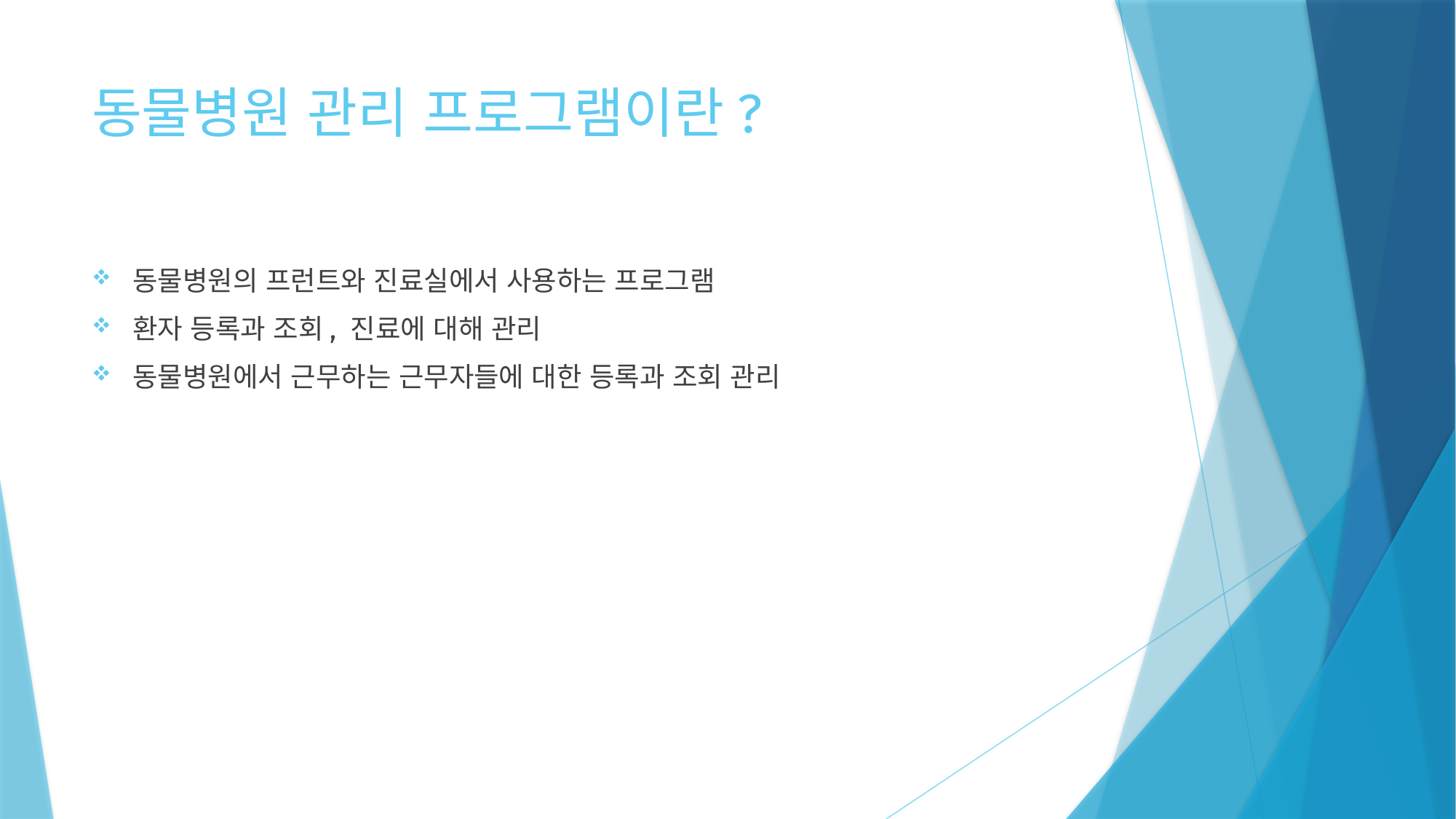

# 동물병원 관리 프로그램이란?
동물병원의 프런트와 진료실에서 사용하는 프로그램
환자 등록과 조회, 진료에 대해 관리
동물병원에서 근무하는 근무자들에 대한 등록과 조회 관리